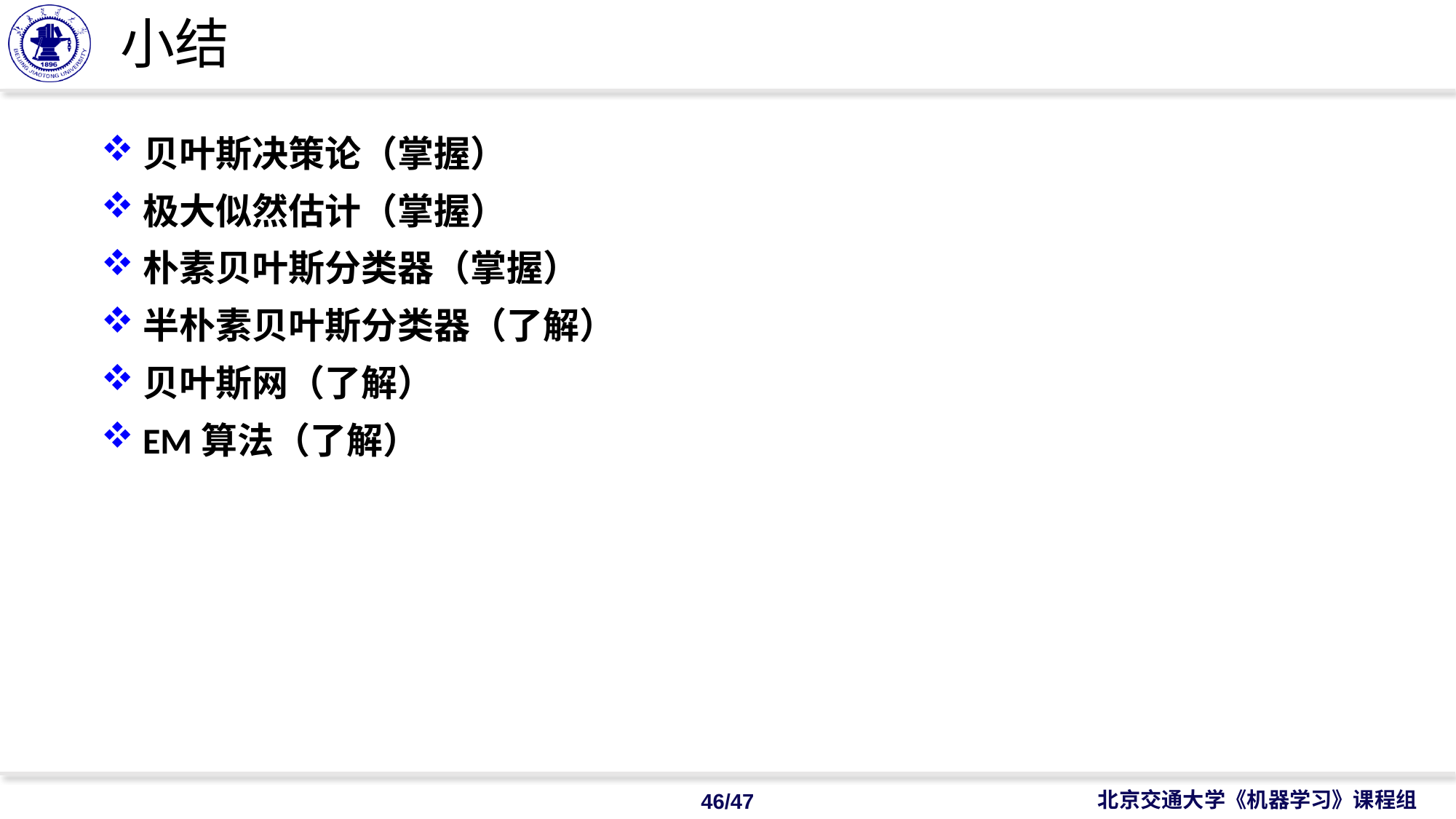

# 小结
贝叶斯决策论（掌握）
极大似然估计（掌握）
朴素贝叶斯分类器（掌握）
半朴素贝叶斯分类器（了解）
贝叶斯网（了解）
EM算法（了解）